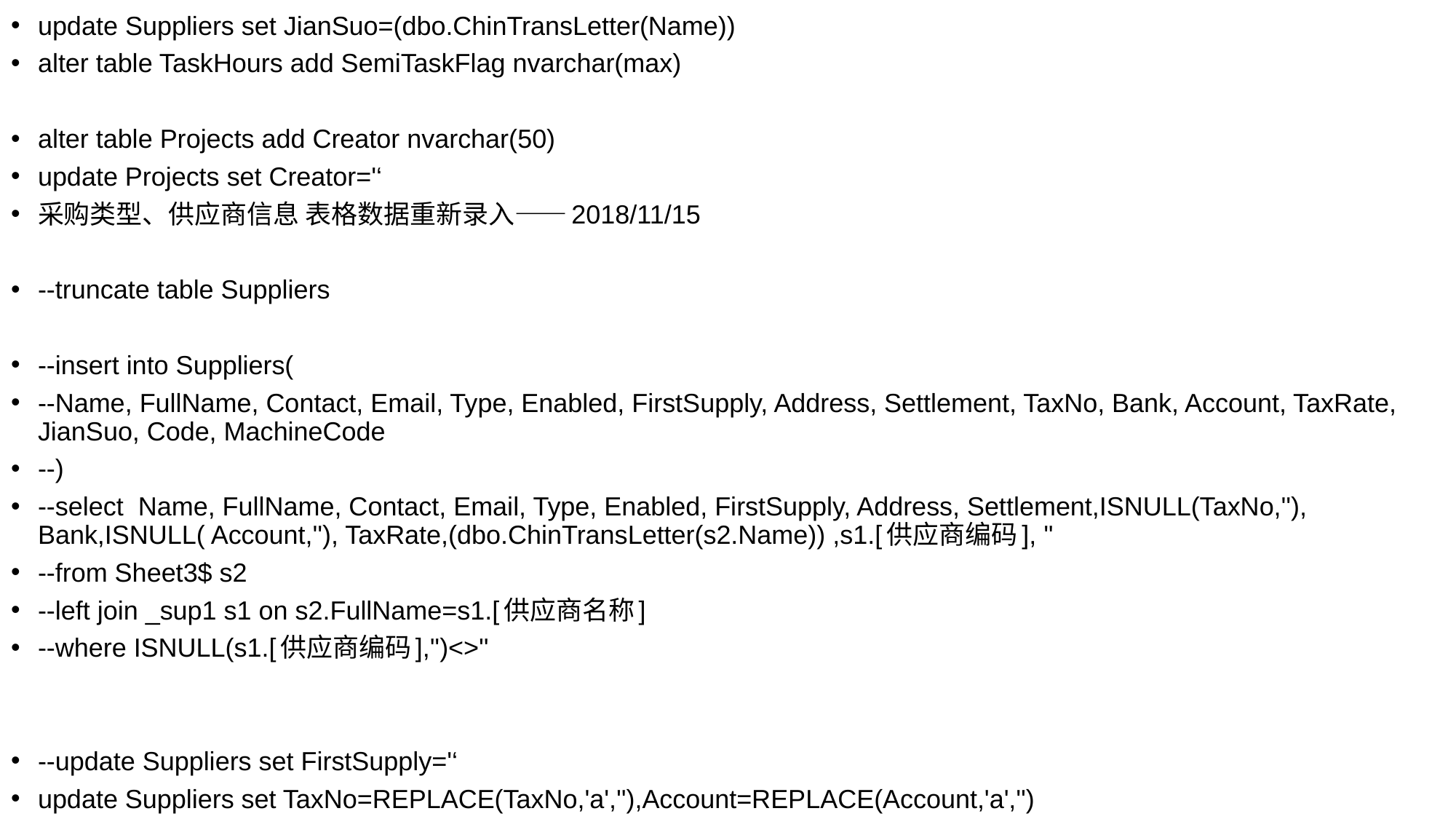

update Suppliers set JianSuo=(dbo.ChinTransLetter(Name))
alter table TaskHours add SemiTaskFlag nvarchar(max)

alter table Projects add Creator nvarchar(50)
update Projects set Creator='‘
采购类型、供应商信息 表格数据重新录入——2018/11/15

--truncate table Suppliers

--insert into Suppliers(
--Name, FullName, Contact, Email, Type, Enabled, FirstSupply, Address, Settlement, TaxNo, Bank, Account, TaxRate, JianSuo, Code, MachineCode
--)
--select  Name, FullName, Contact, Email, Type, Enabled, FirstSupply, Address, Settlement,ISNULL(TaxNo,''), Bank,ISNULL( Account,''), TaxRate,(dbo.ChinTransLetter(s2.Name)) ,s1.[供应商编码], ''
--from Sheet3$ s2
--left join _sup1 s1 on s2.FullName=s1.[供应商名称]
--where ISNULL(s1.[供应商编码],'')<>''

--update Suppliers set FirstSupply='‘
update Suppliers set TaxNo=REPLACE(TaxNo,'a',''),Account=REPLACE(Account,'a','')